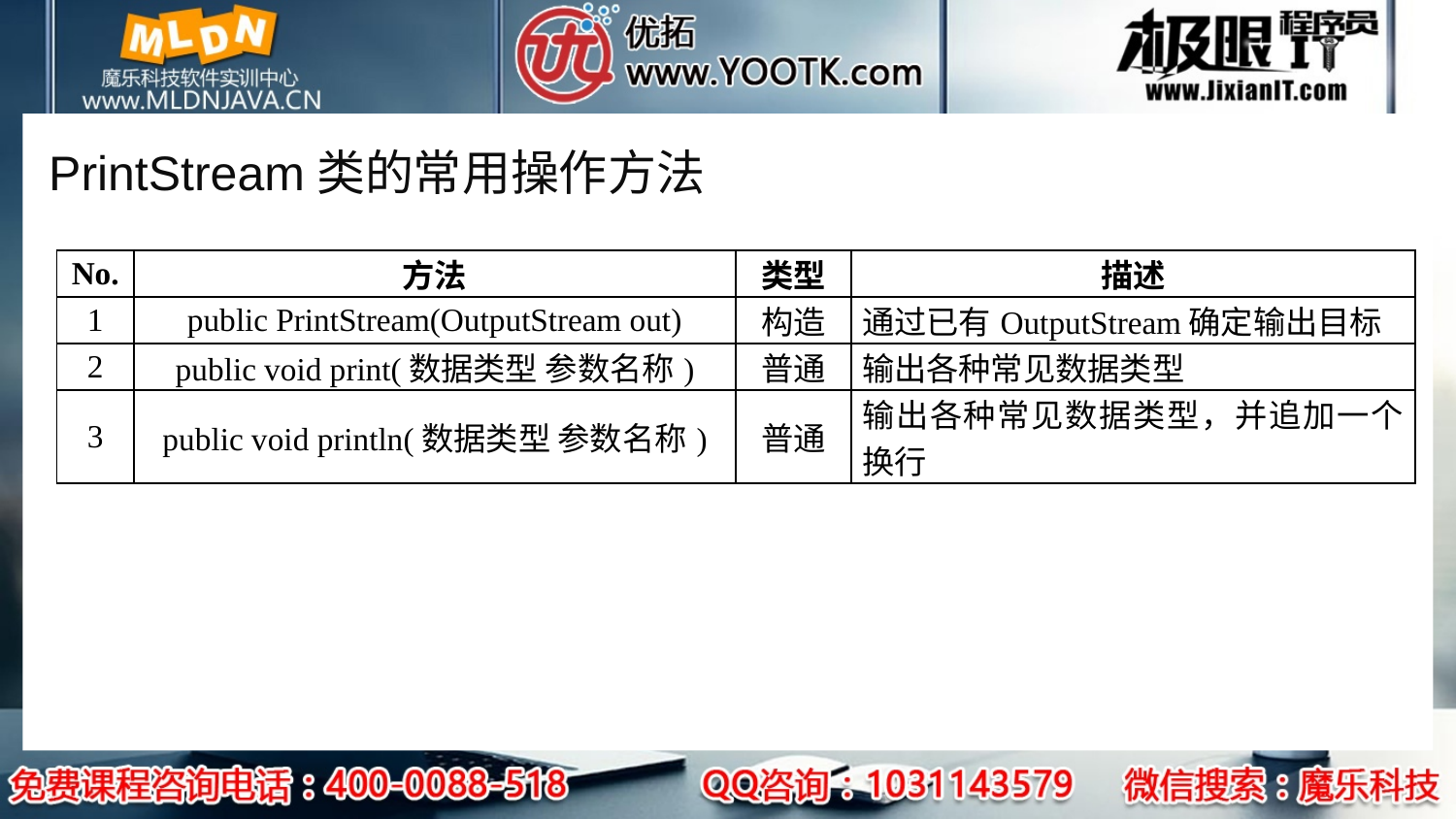

# PrintStream类的常用操作方法
| No. | 方法 | 类型 | 描述 |
| --- | --- | --- | --- |
| 1 | public PrintStream(OutputStream out) | 构造 | 通过已有OutputStream确定输出目标 |
| 2 | public void print(数据类型 参数名称) | 普通 | 输出各种常见数据类型 |
| 3 | public void println(数据类型 参数名称) | 普通 | 输出各种常见数据类型，并追加一个换行 |